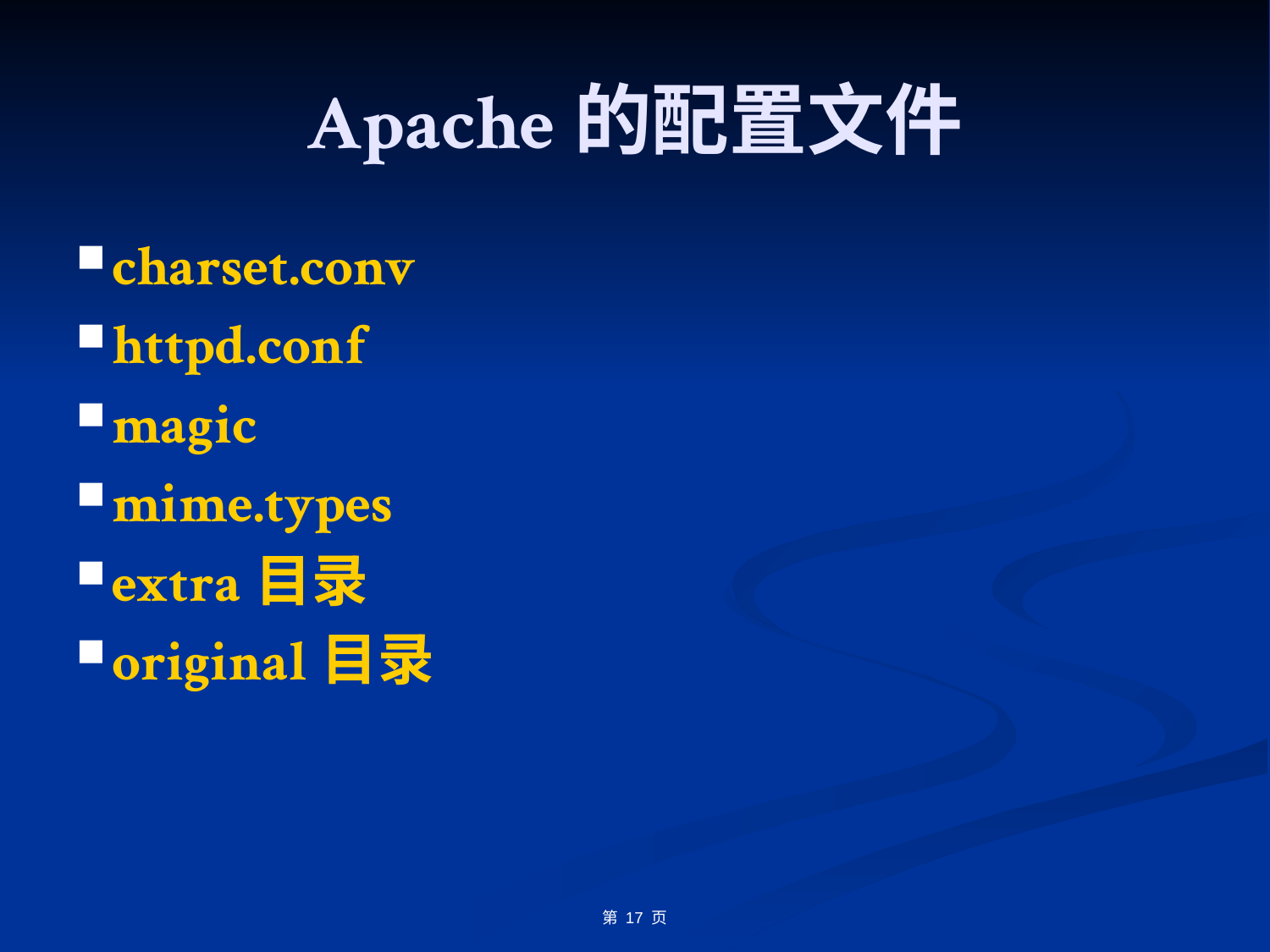

# Apache的配置文件
charset.conv
httpd.conf
magic
mime.types
extra目录
original目录
第 17 页